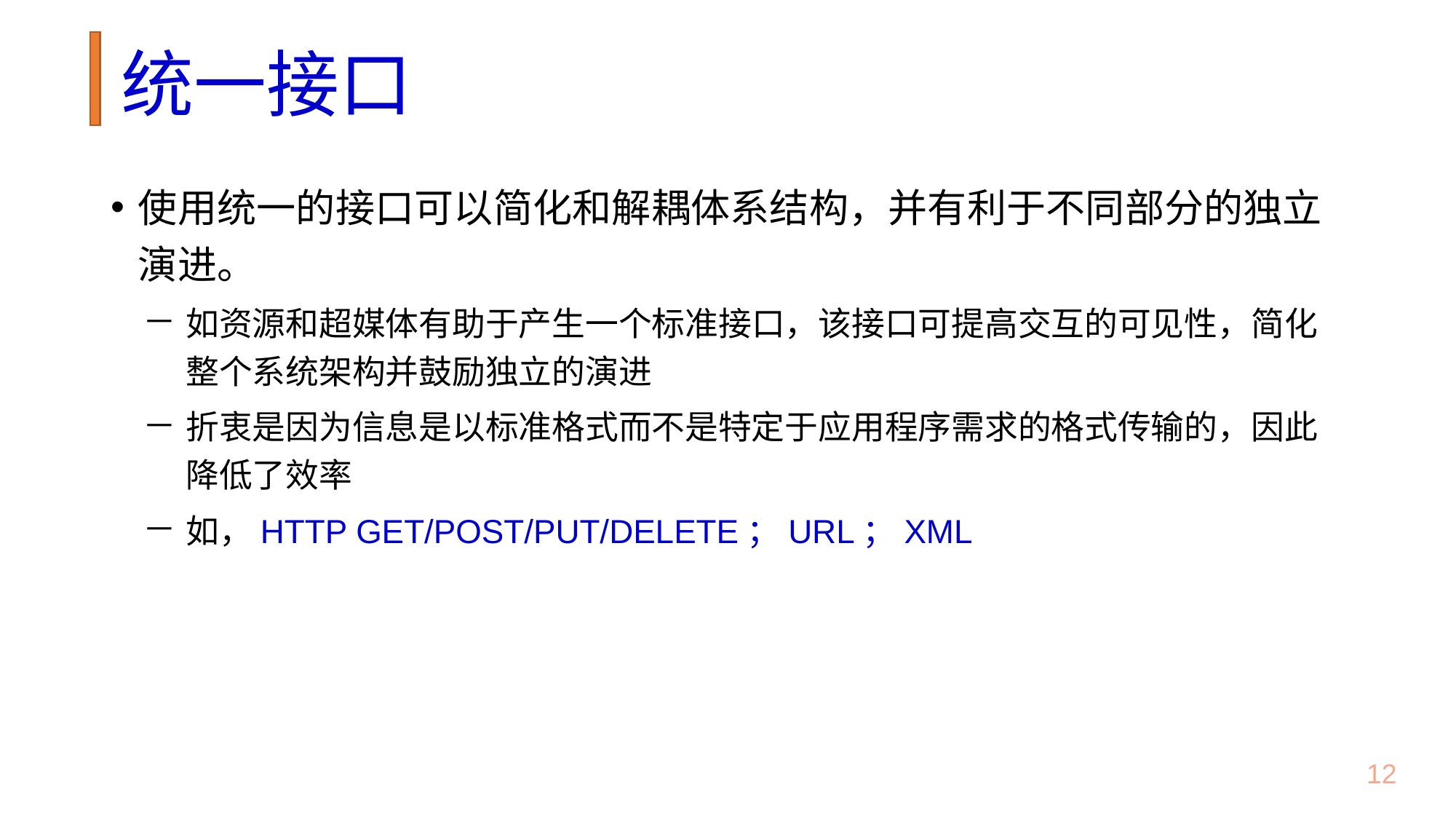

# 统一接口
使用统一的接口可以简化和解耦体系结构，并有利于不同部分的独立演进。
如资源和超媒体有助于产生一个标准接口，该接口可提高交互的可见性，简化整个系统架构并鼓励独立的演进
折衷是因为信息是以标准格式而不是特定于应用程序需求的格式传输的，因此降低了效率
如，HTTP GET/POST/PUT/DELETE；URL；XML

12